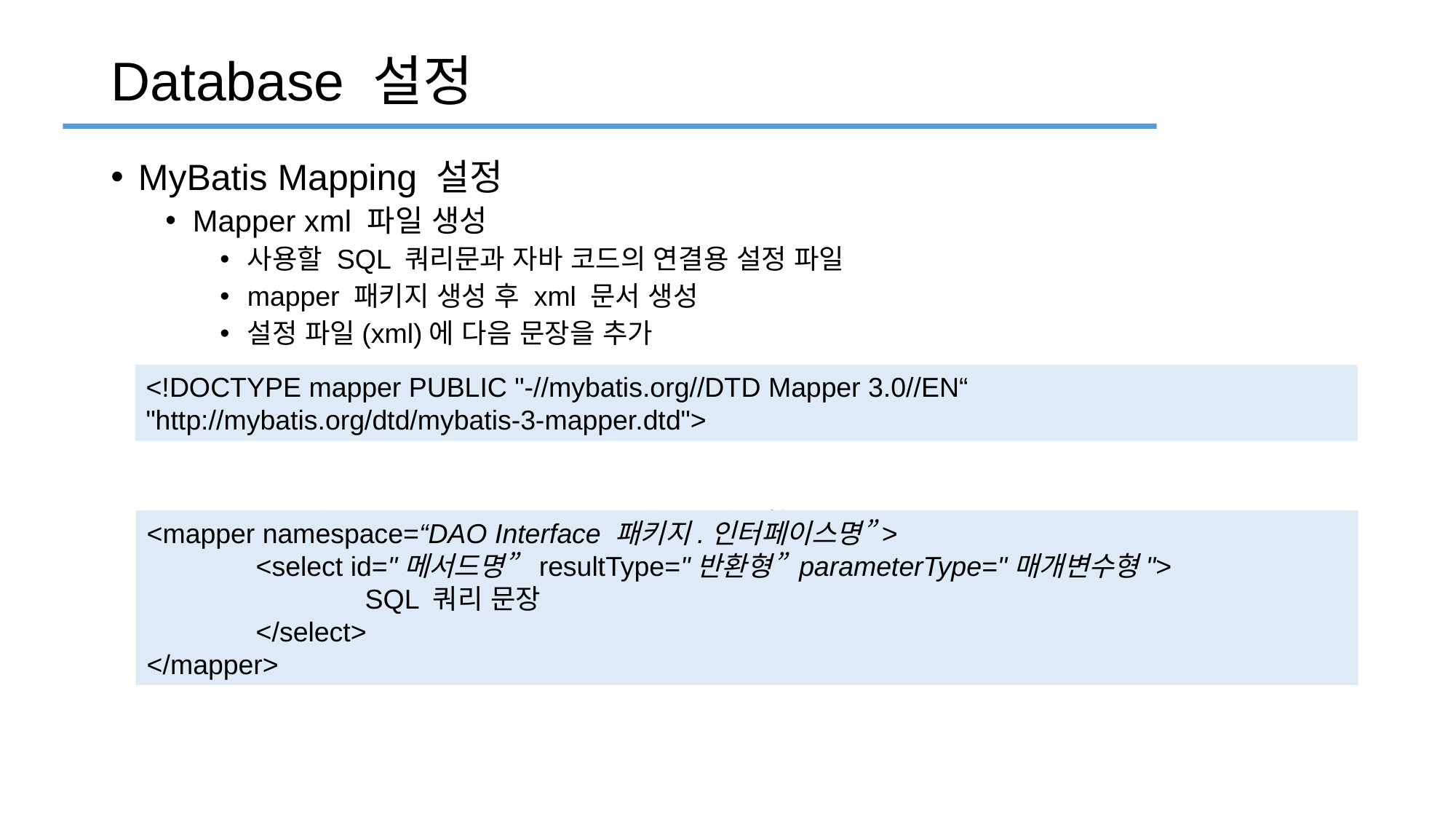

# Database 설정
MyBatis Mapping 설정
Mapper xml 파일 생성
사용할 SQL 쿼리문과 자바 코드의 연결용 설정 파일
mapper 패키지 생성 후 xml 문서 생성
설정 파일(xml)에 다음 문장을 추가

위 문장으로 MyBatis mapper용 태그를 사용할 수 있음

select, insert, update, delete 태그에 따라 쿼리문 작성 및 해당 메서드 입력
<!DOCTYPE mapper PUBLIC "-//mybatis.org//DTD Mapper 3.0//EN“
"http://mybatis.org/dtd/mybatis-3-mapper.dtd">
<mapper namespace=“DAO Interface 패키지.인터페이스명”>
	<select id="메서드명”  resultType="반환형” parameterType="매개변수형">
		SQL 쿼리 문장
	</select>
</mapper>